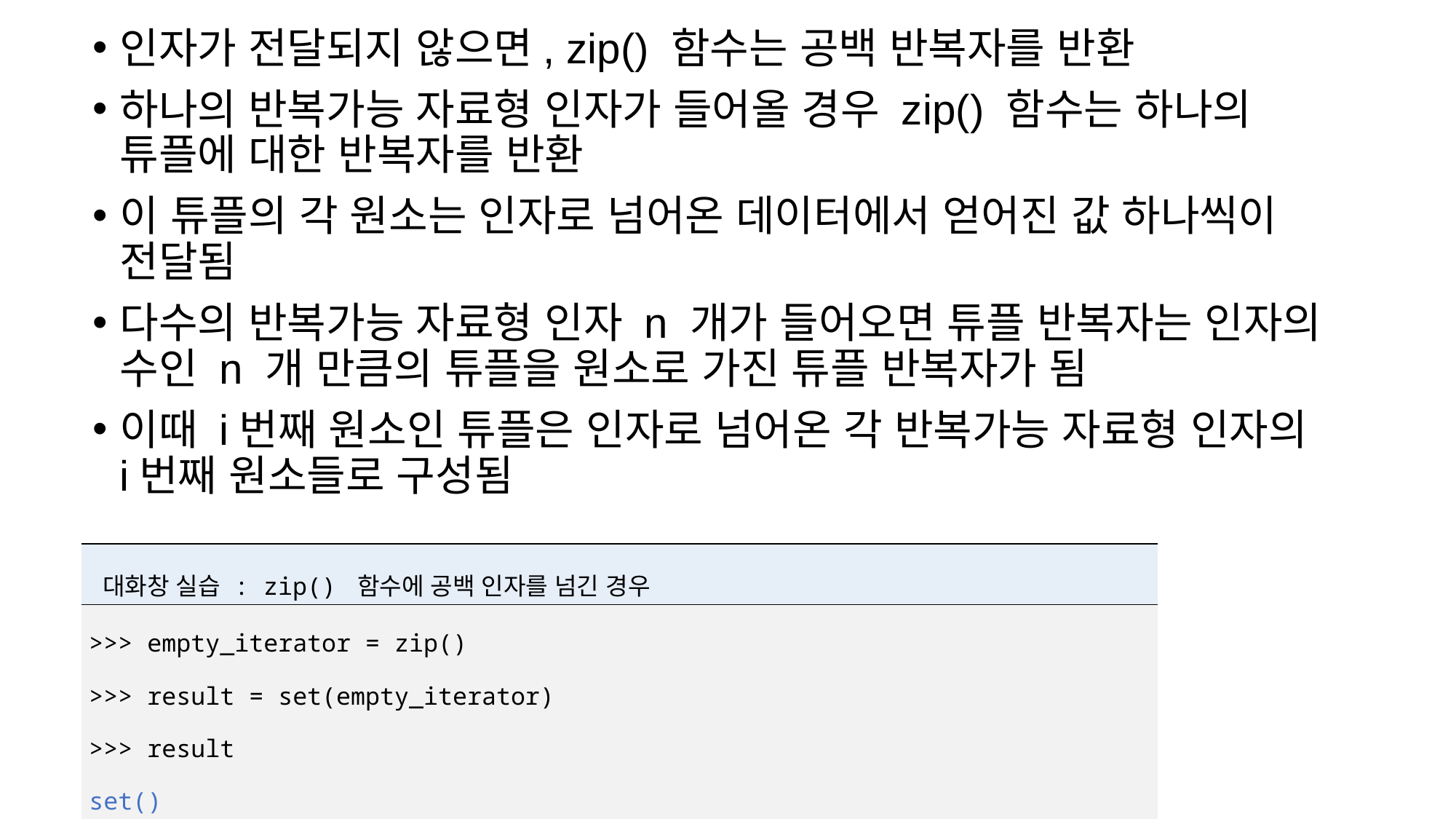

인자가 전달되지 않으면, zip() 함수는 공백 반복자를 반환
하나의 반복가능 자료형 인자가 들어올 경우 zip() 함수는 하나의 튜플에 대한 반복자를 반환
이 튜플의 각 원소는 인자로 넘어온 데이터에서 얻어진 값 하나씩이 전달됨
다수의 반복가능 자료형 인자 n 개가 들어오면 튜플 반복자는 인자의 수인 n 개 만큼의 튜플을 원소로 가진 튜플 반복자가 됨
이때 i번째 원소인 튜플은 인자로 넘어온 각 반복가능 자료형 인자의 i번째 원소들로 구성됨
| 대화창 실습 : zip() 함수에 공백 인자를 넘긴 경우 |
| --- |
| >>> empty\_iterator = zip() >>> result = set(empty\_iterator) >>> result set() |